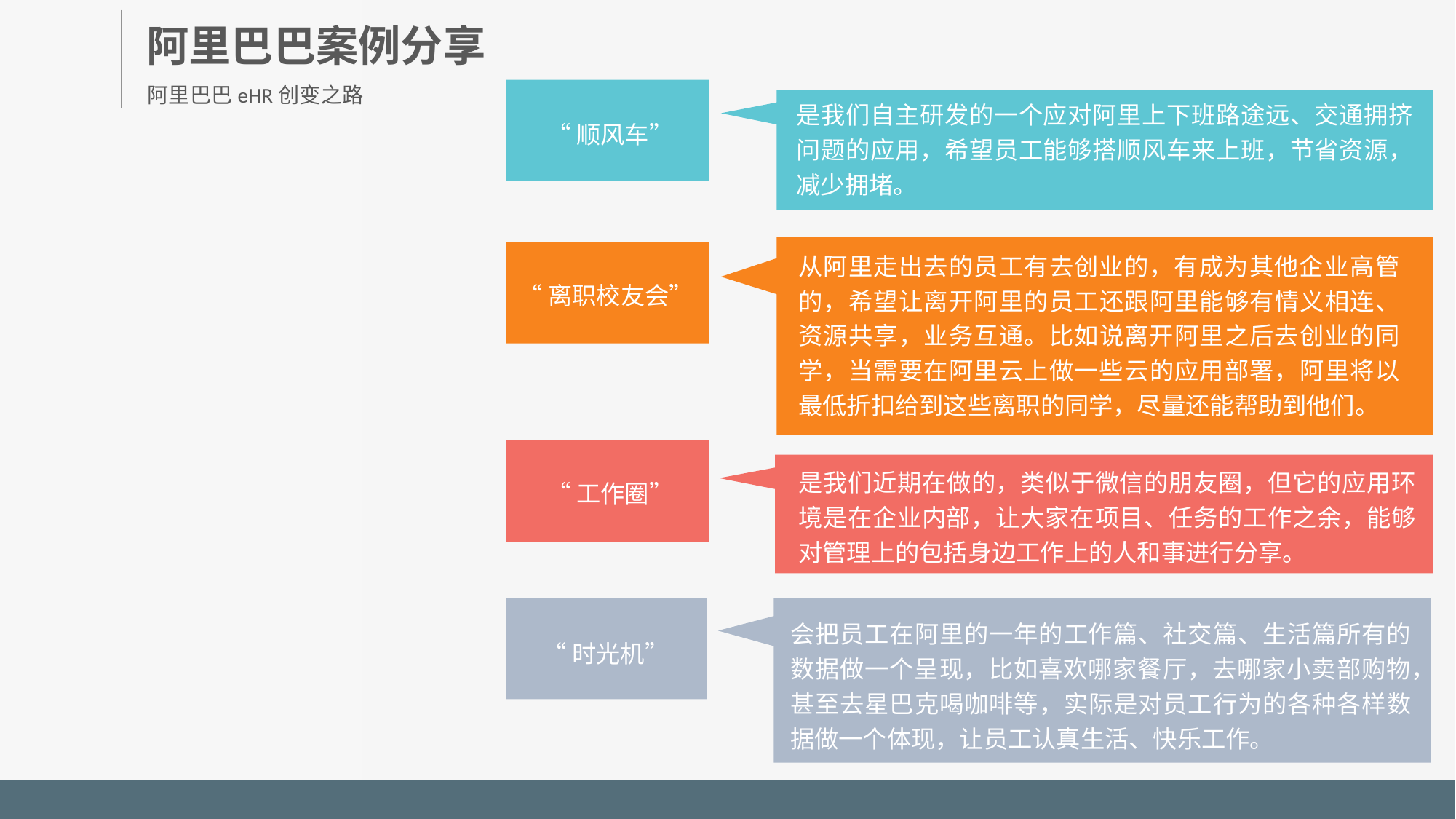

阿里巴巴案例分享
阿里巴巴eHR创变之路

是我们自主研发的一个应对阿里上下班路途远、交通拥挤问题的应用，希望员工能够搭顺风车来上班，节省资源，减少拥堵。

“顺风车”

从阿里走出去的员工有去创业的，有成为其他企业高管的，希望让离开阿里的员工还跟阿里能够有情义相连、资源共享，业务互通。比如说离开阿里之后去创业的同学，当需要在阿里云上做一些云的应用部署，阿里将以最低折扣给到这些离职的同学，尽量还能帮助到他们。

“离职校友会”

是我们近期在做的，类似于微信的朋友圈，但它的应用环境是在企业内部，让大家在项目、任务的工作之余，能够对管理上的包括身边工作上的人和事进行分享。
“工作圈”

会把员工在阿里的一年的工作篇、社交篇、生活篇所有的数据做一个呈现，比如喜欢哪家餐厅，去哪家小卖部购物，甚至去星巴克喝咖啡等，实际是对员工行为的各种各样数据做一个体现，让员工认真生活、快乐工作。
“时光机”